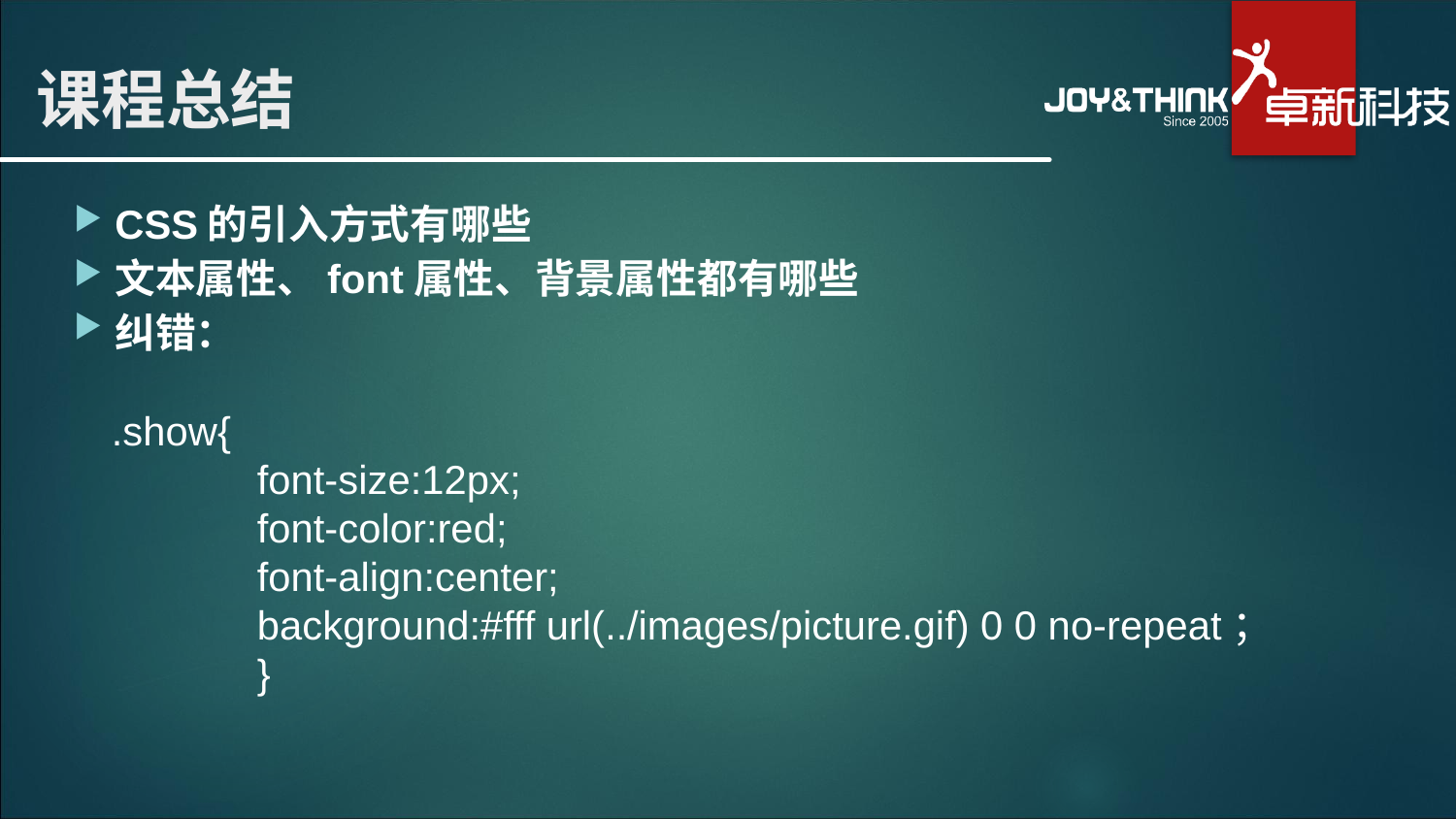

# 课程总结
CSS的引入方式有哪些
文本属性、font属性、背景属性都有哪些
纠错：
.show{
	font-size:12px;
	font-color:red;
	font-align:center;
	background:#fff url(../images/picture.gif) 0 0 no-repeat；
	}